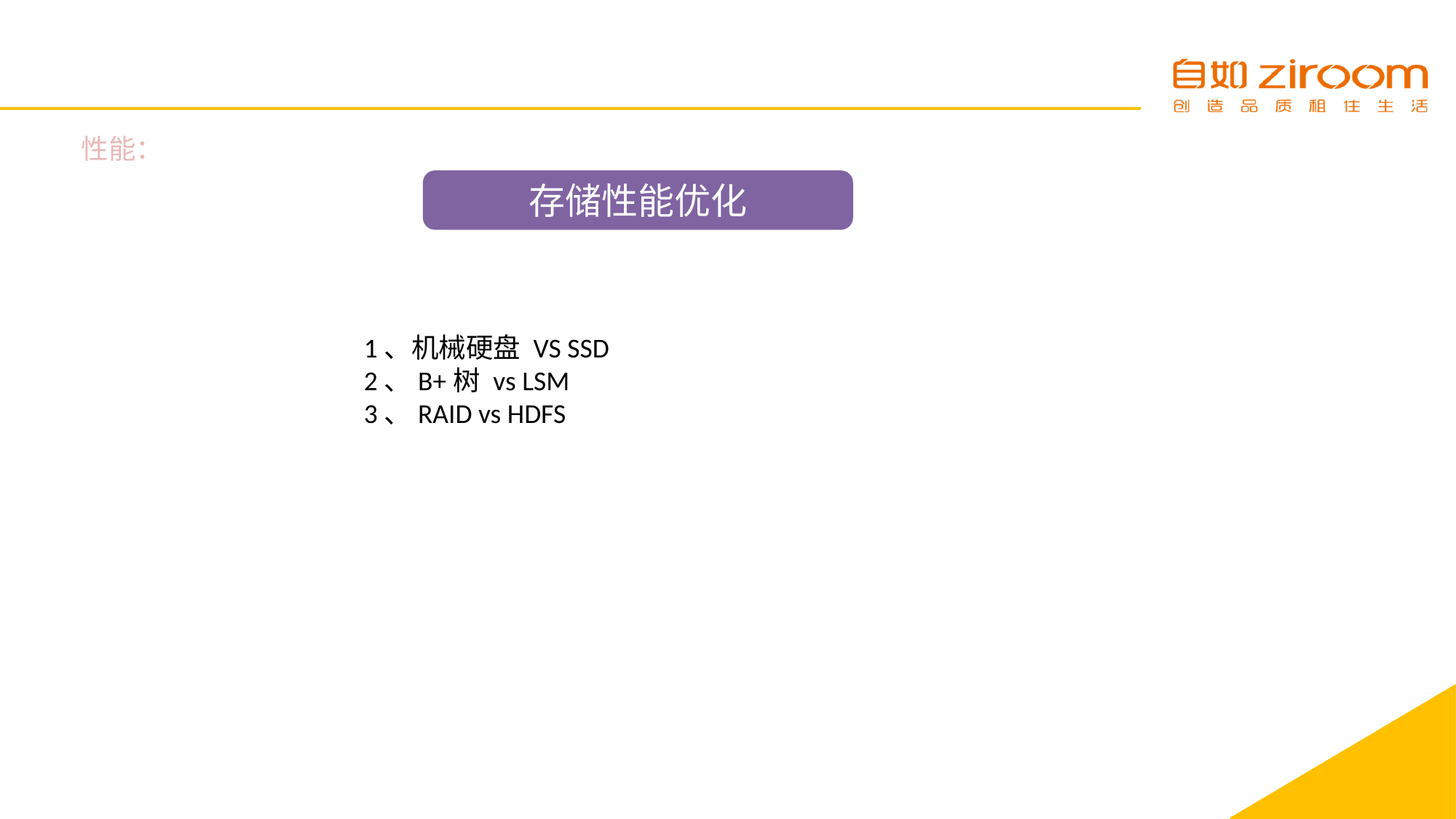

性能：
存储性能优化
	1、机械硬盘 VS SSD
	2、B+树 vs LSM
	3、RAID vs HDFS